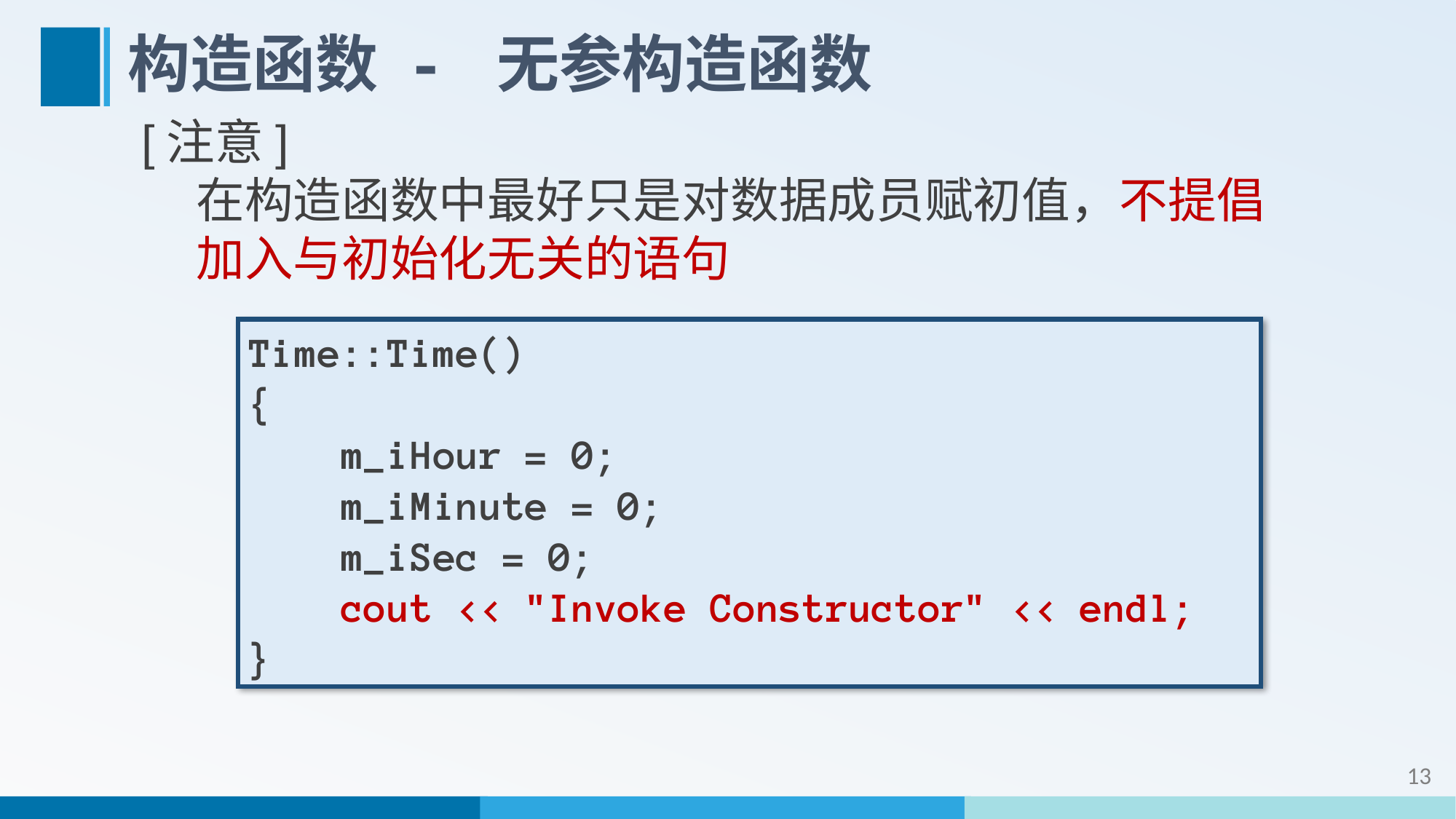

# 构造函数 - 无参构造函数
[注意]
在构造函数中最好只是对数据成员赋初值，不提倡加入与初始化无关的语句
Time::Time()
{
    m_iHour = 0;
    m_iMinute = 0;
    m_iSec = 0;
    cout << "Invoke Constructor" << endl;
}